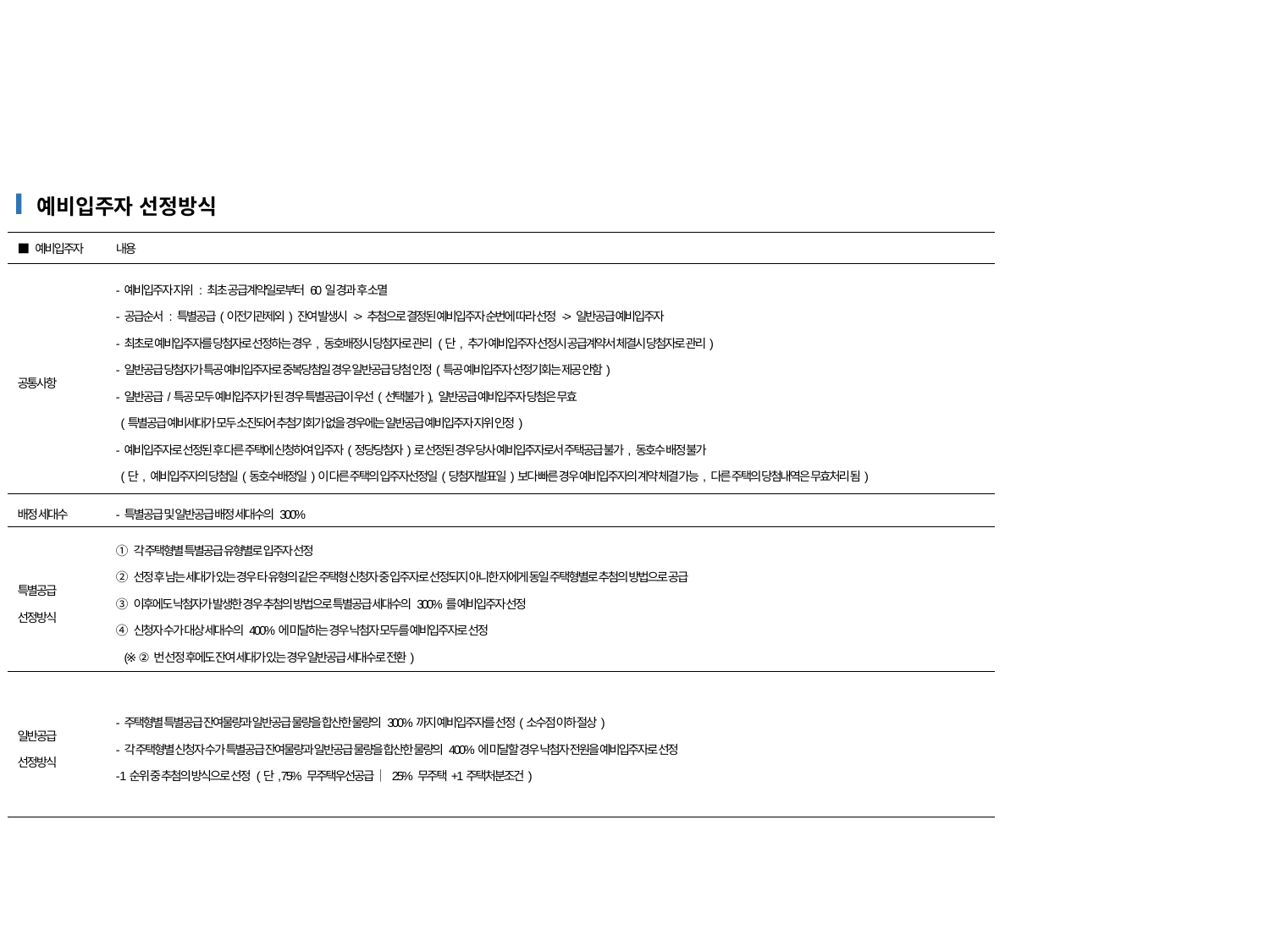

예비입주자 선정방식

| ■ 예비입주자 | 내용 |
| --- | --- |
| 공통사항 | - 예비입주자 지위 : 최초 공급계약일로부터 60일 경과 후 소멸 - 공급순서 : 특별공급(이전기관제외) 잔여 발생시 -> 추첨으로 결정된 예비입주자 순번에 따라 선정 -> 일반공급 예비입주자 - 최초로 예비입주자를 당첨자로 선정하는 경우, 동호배정시 당첨자로 관리 (단, 추가 예비입주자 선정시 공급계약서 체결시 당첨자로 관리) - 일반공급 당첨자가 특공 예비입주자로 중복당첨일 경우 일반공급 당첨 인정(특공 예비입주자 선정기회는 제공 안함) - 일반공급/특공 모두 예비입주자가 된 경우 특별공급이 우선(선택불가), 일반공급 예비입주자 당첨은 무효 (특별공급 예비세대가 모두 소진되어 추첨기회가 없을 경우에는 일반공급 예비입주자 지위 인정) - 예비입주자로 선정된 후 다른 주택에 신청하여 입주자(정당당첨자)로 선정된 경우 당사 예비입주자로서 주택공급 불가, 동호수 배정 불가 (단, 예비입주자의 당첨일(동호수배정일)이 다른 주택의 입주자선정일(당첨자발표일)보다 빠른 경우 예비입주자의 계약 체결 가능, 다른 주택의 당첨내역은 무효처리 됨) |
| 배정 세대수 | - 특별공급 및 일반공급 배정 세대수의 300% |
| 특별공급 선정방식 | ① 각 주택형별 특별공급 유형별로 입주자 선정 ② 선정 후 남는 세대가 있는 경우 타 유형의 같은 주택형 신청자 중 입주자로 선정되지 아니한 자에게 동일 주택형별로 추첨의 방법으로 공급 ③ 이후에도 낙첨자가 발생한 경우 추첨의 방법으로 특별공급 세대수의 300%를 예비입주자 선정 ④ 신청자 수가 대상 세대수의 400%에 미달하는 경우 낙첨자 모두를 예비입주자로 선정 (※ ②번 선정 후에도 잔여 세대가 있는 경우 일반공급 세대수로 전환) |
| 일반공급 선정방식 | - 주택형별 특별공급 잔여물량과 일반공급 물량을 합산한 물량의 300%까지 예비입주자를 선정(소수점 이하 절상) - 각 주택형별 신청자 수가 특별공급 잔여물량과 일반공급 물량을 합산한 물량의 400%에 미달할 경우 낙첨자 전원을 예비입주자로 선정 - 1순위 중 추첨의 방식으로 선정 (단, 75% 무주택우선공급 │ 25% 무주택+1주택처분조건) |